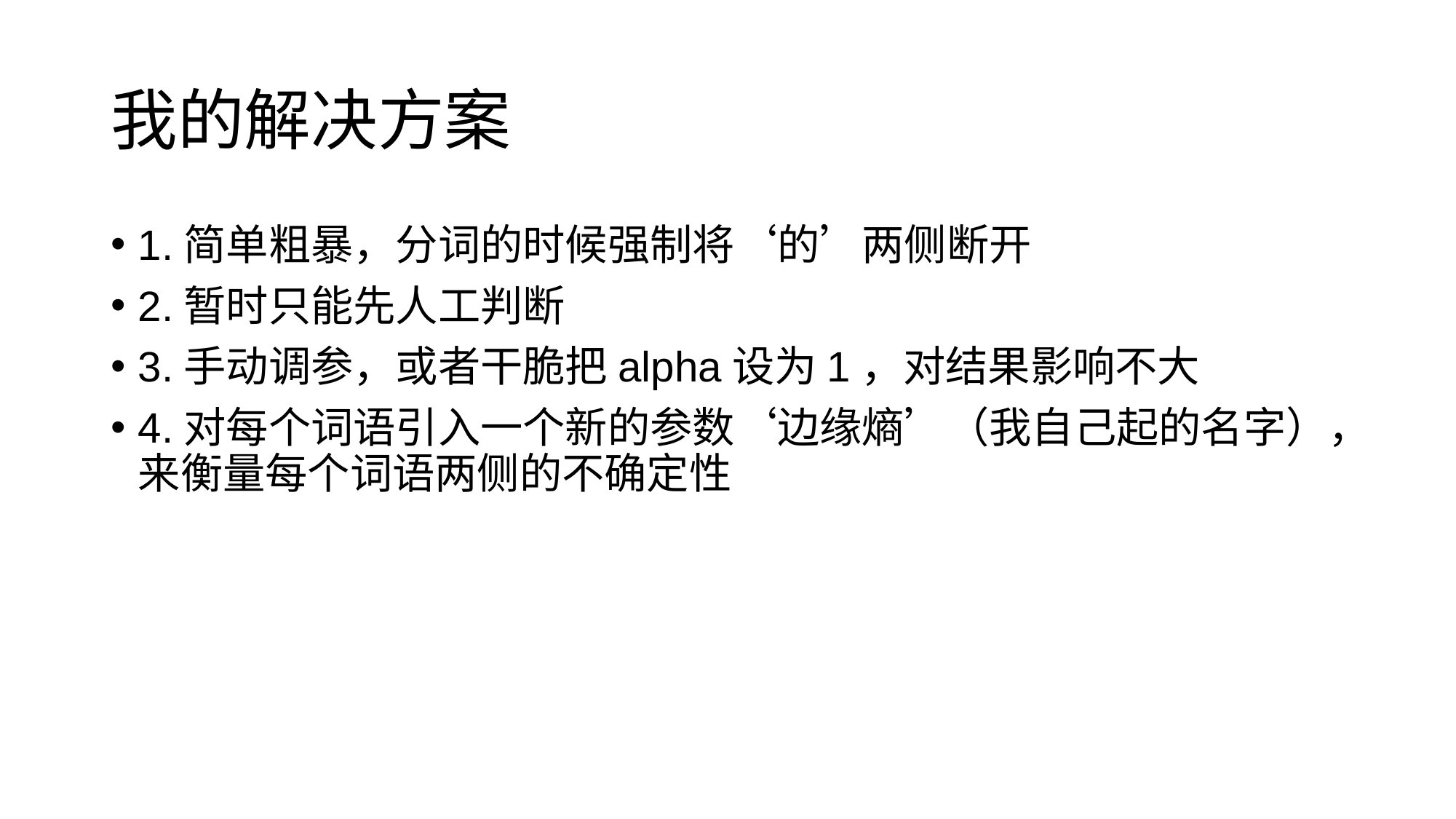

# 我的解决方案
1.简单粗暴，分词的时候强制将‘的’两侧断开
2.暂时只能先人工判断
3.手动调参，或者干脆把alpha设为1，对结果影响不大
4.对每个词语引入一个新的参数‘边缘熵’（我自己起的名字），来衡量每个词语两侧的不确定性